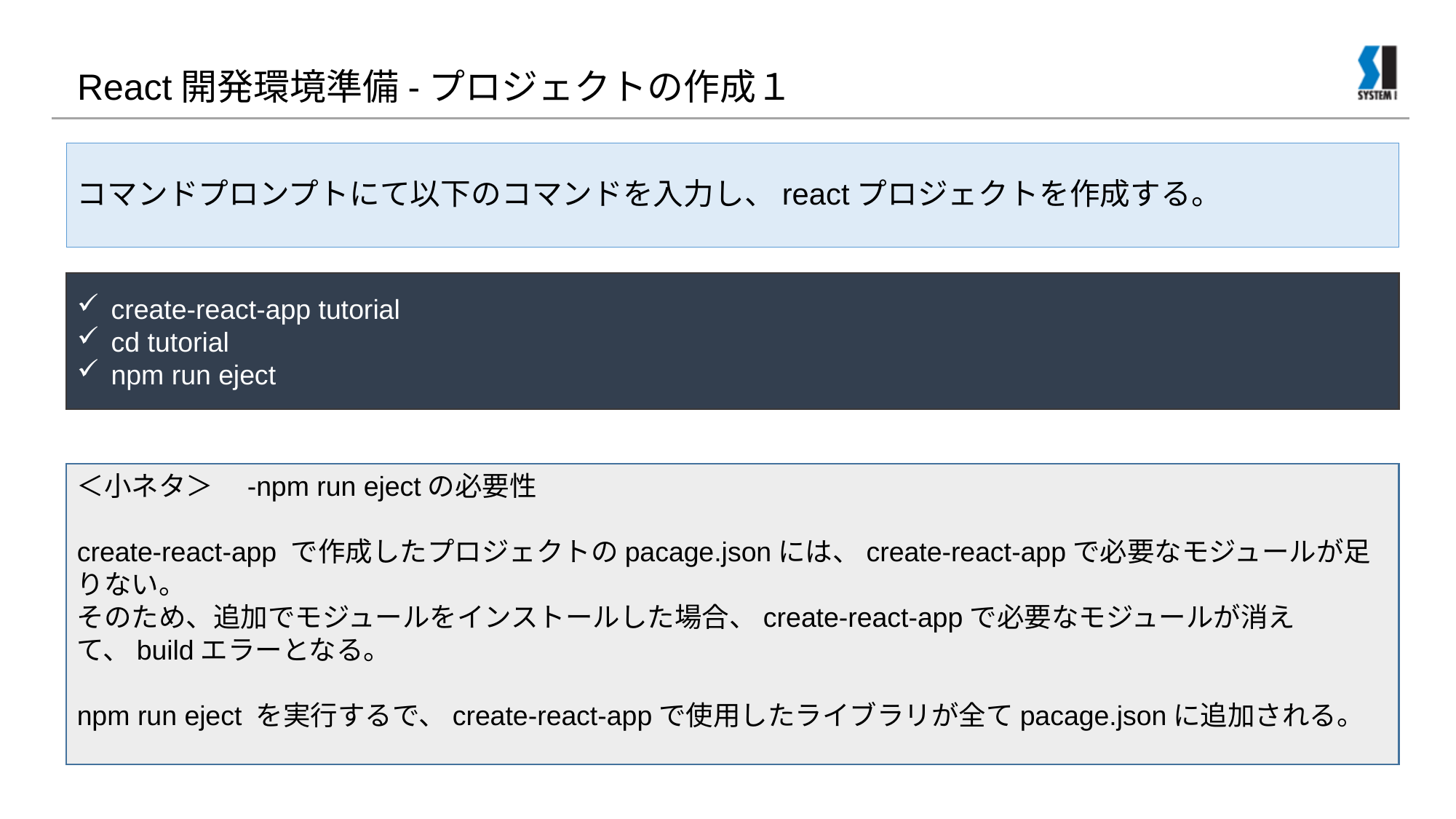

# React開発環境準備-プロジェクトの作成１
コマンドプロンプトにて以下のコマンドを入力し、reactプロジェクトを作成する。
create-react-app tutorial
cd tutorial
npm run eject
＜小ネタ＞　-npm run ejectの必要性

create-react-app で作成したプロジェクトのpacage.jsonには、create-react-appで必要なモジュールが足りない。
そのため、追加でモジュールをインストールした場合、create-react-appで必要なモジュールが消えて、buildエラーとなる。

npm run eject を実行するで、create-react-appで使用したライブラリが全てpacage.jsonに追加される。